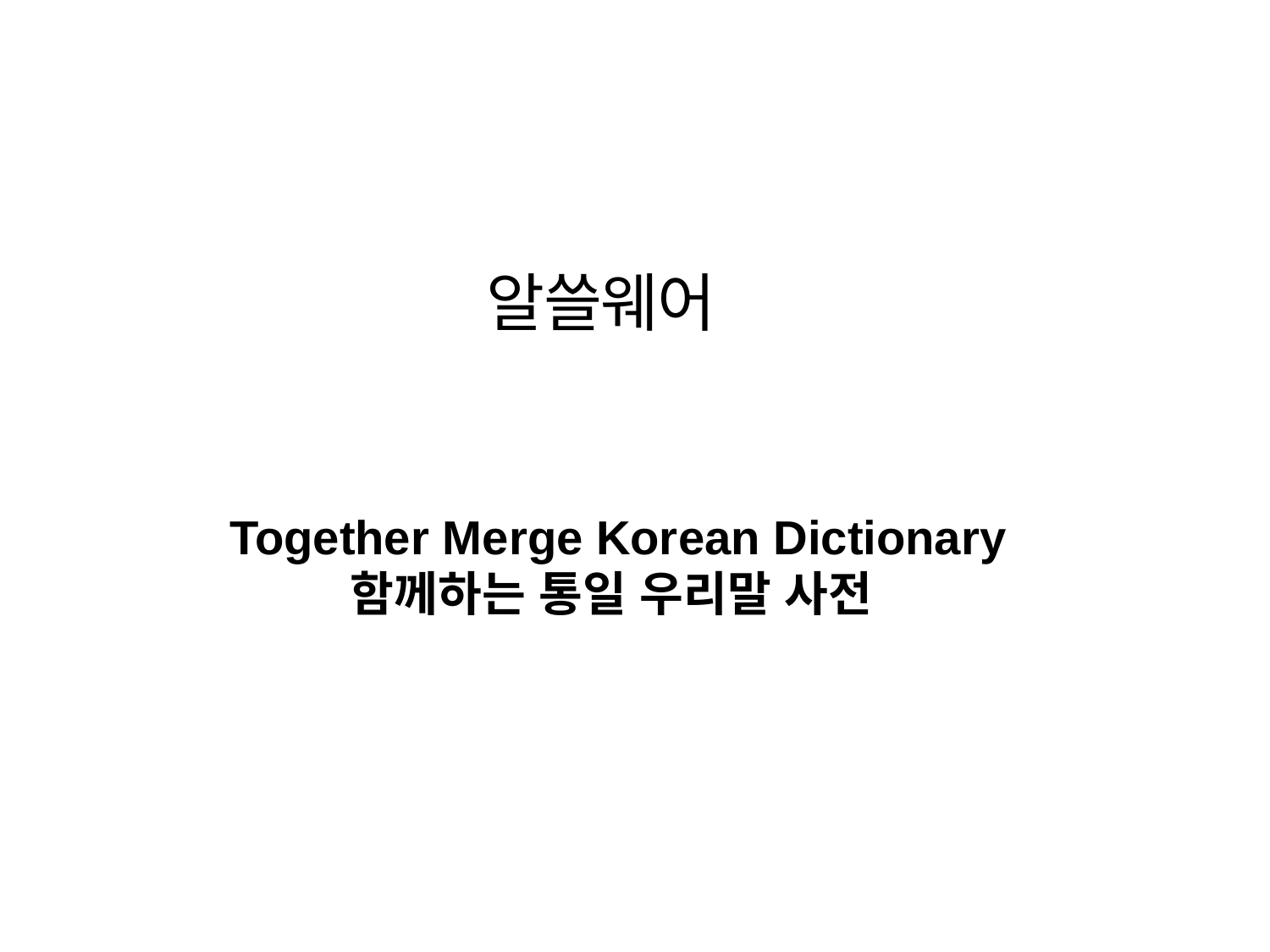

# 알 쓸 웨 어

 Together Merge Korean Dictionary
함께하는 통일 우리말 사전